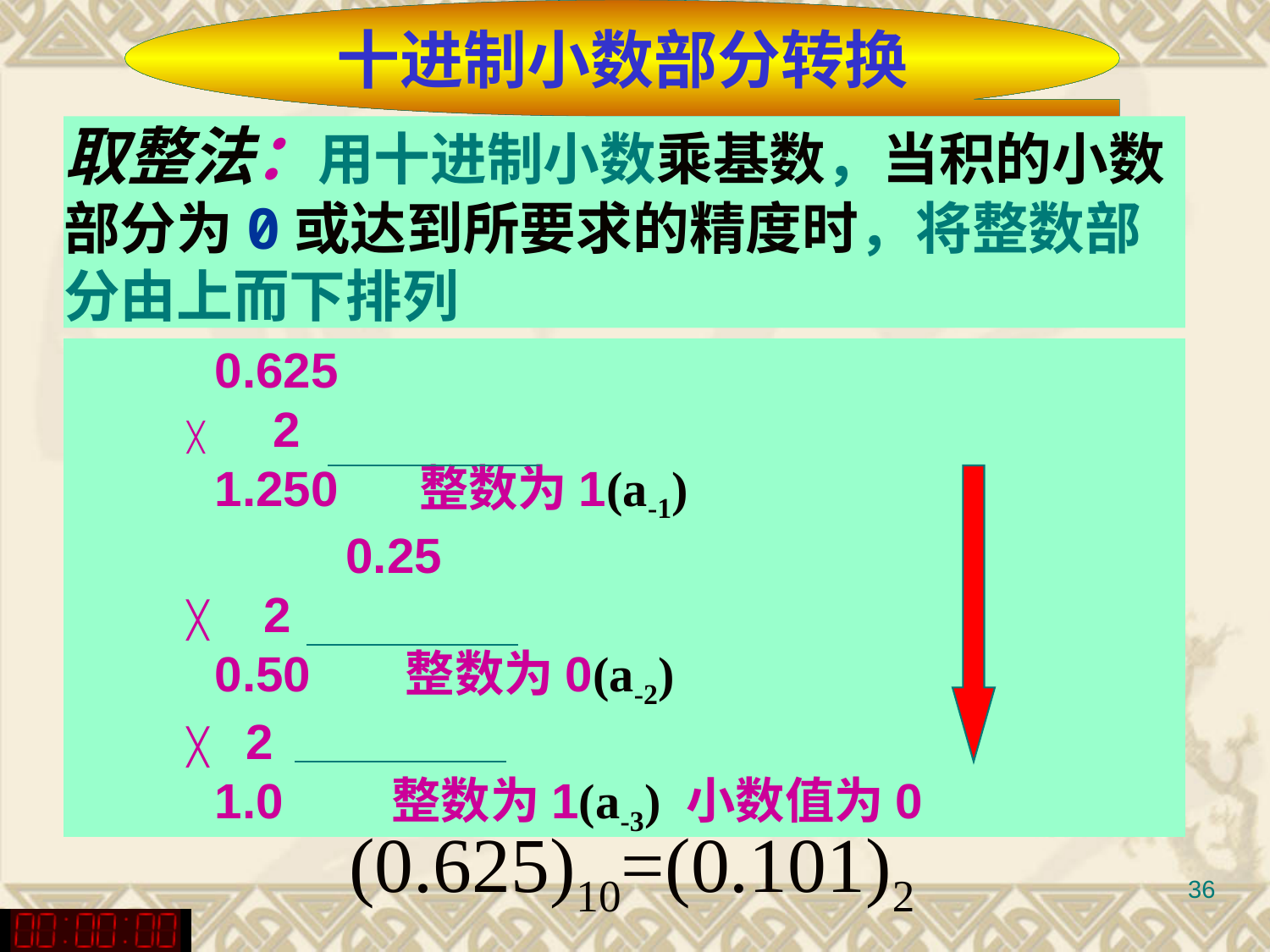

十进制小数部分转换
取整法：用十进制小数乘基数，当积的小数部分为0或达到所要求的精度时，将整数部分由上而下排列

           0.625
         ╳     2
           1.250     整数为1(a-1)
                       0.25
         ╳    2
           0.50      整数为0(a-2)
         ╳   2
           1.0       整数为1(a-3) 小数值为0

(0.625)10=(0.101)2
36